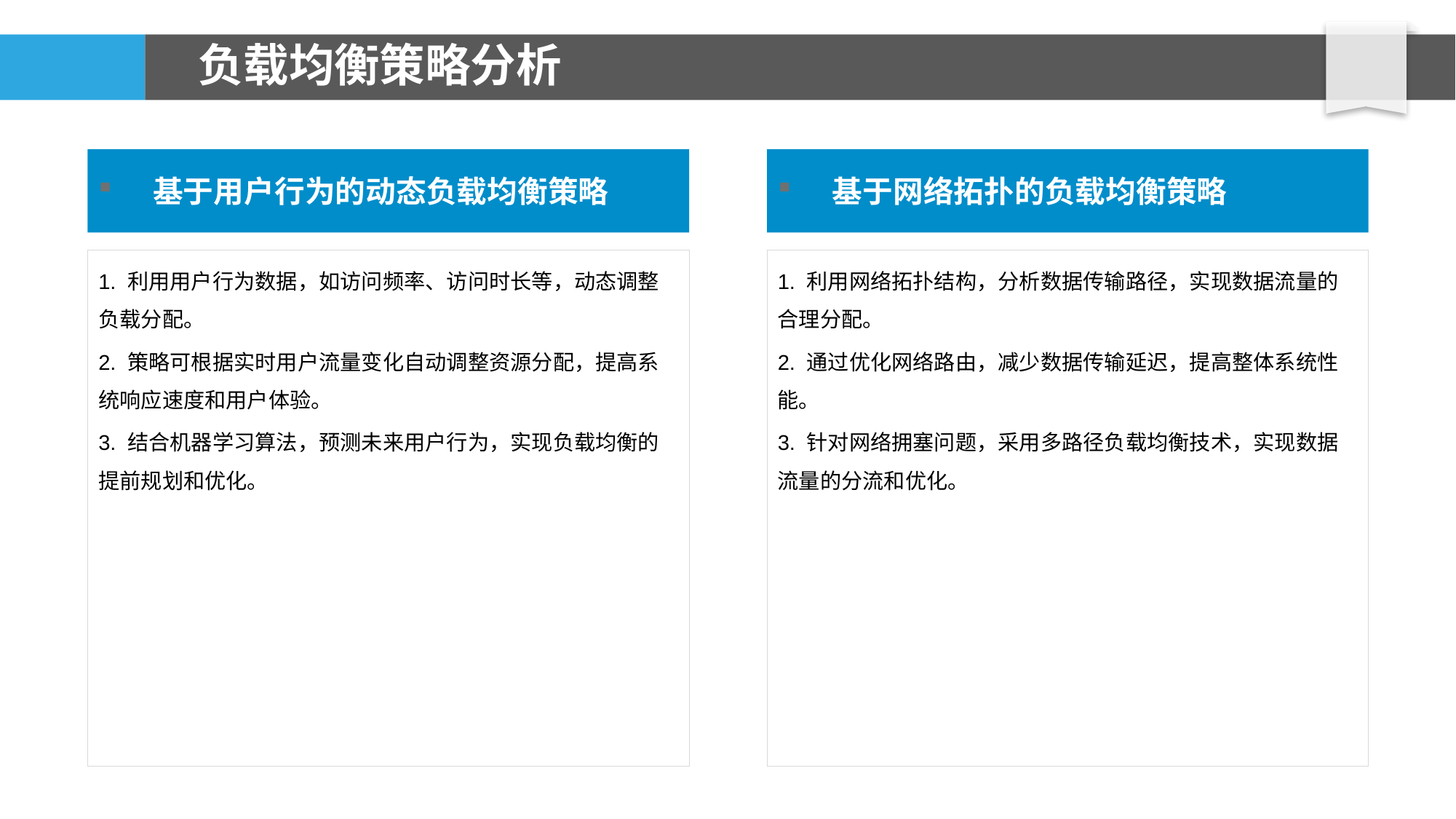

# 负载均衡策略分析
基于用户行为的动态负载均衡策略
基于网络拓扑的负载均衡策略
1. 利用用户行为数据，如访问频率、访问时长等，动态调整负载分配。
2. 策略可根据实时用户流量变化自动调整资源分配，提高系统响应速度和用户体验。
3. 结合机器学习算法，预测未来用户行为，实现负载均衡的提前规划和优化。
1. 利用网络拓扑结构，分析数据传输路径，实现数据流量的合理分配。
2. 通过优化网络路由，减少数据传输延迟，提高整体系统性能。
3. 针对网络拥塞问题，采用多路径负载均衡技术，实现数据流量的分流和优化。